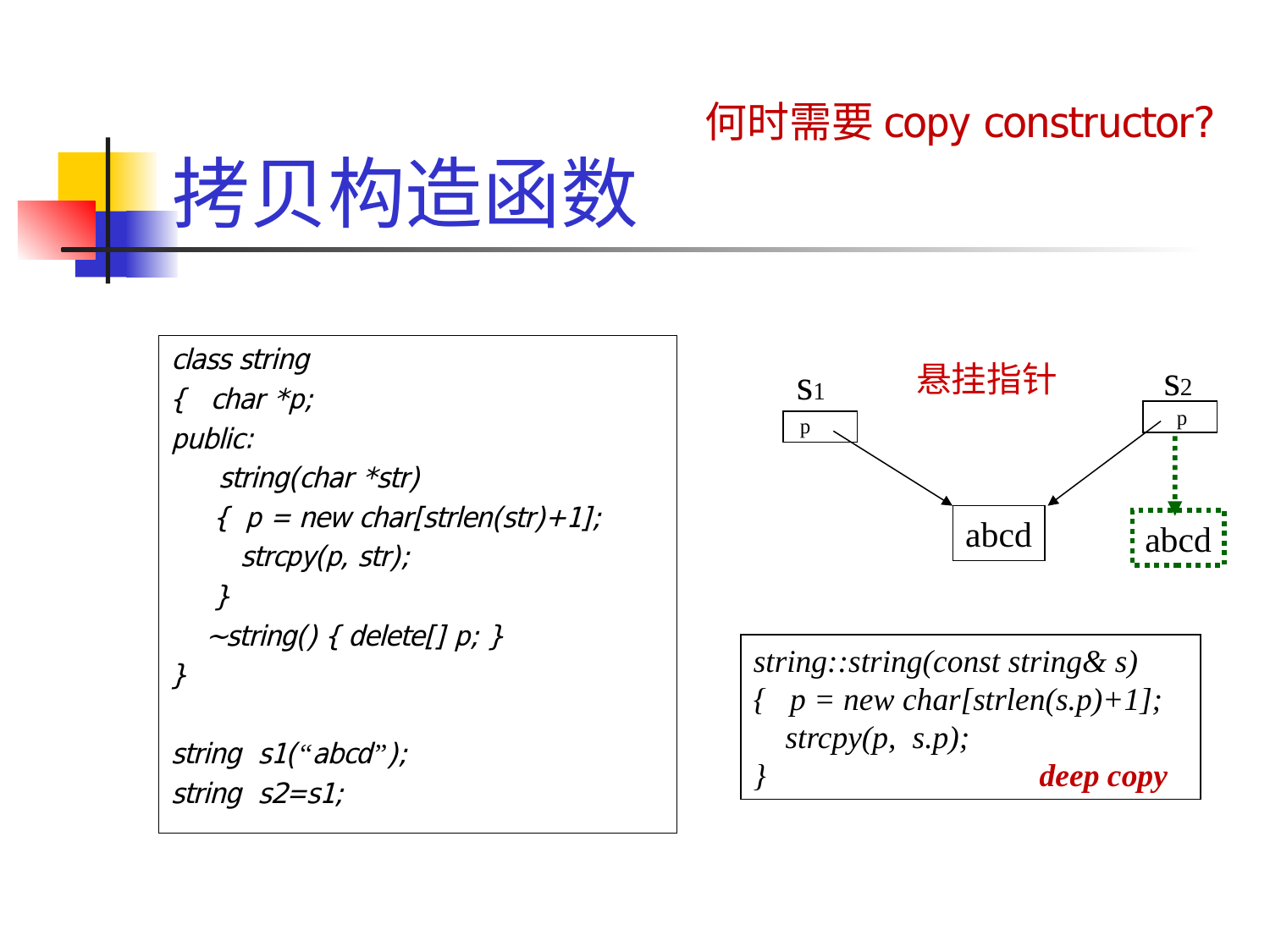

# 拷贝构造函数
何时需要copy constructor?
class string
{   char *p;
public:
	string(char *str)
     {  p = new char[strlen(str)+1];
        strcpy(p, str);
     }
    ~string() { delete[] p; }
}

string  s1(“abcd”);
string  s2=s1;
s2
悬挂指针
s1
p

p

abcd
abcd
string::string(const string& s)
{   p = new char[strlen(s.p)+1];
    strcpy(p,  s.p);
}		    deep copy